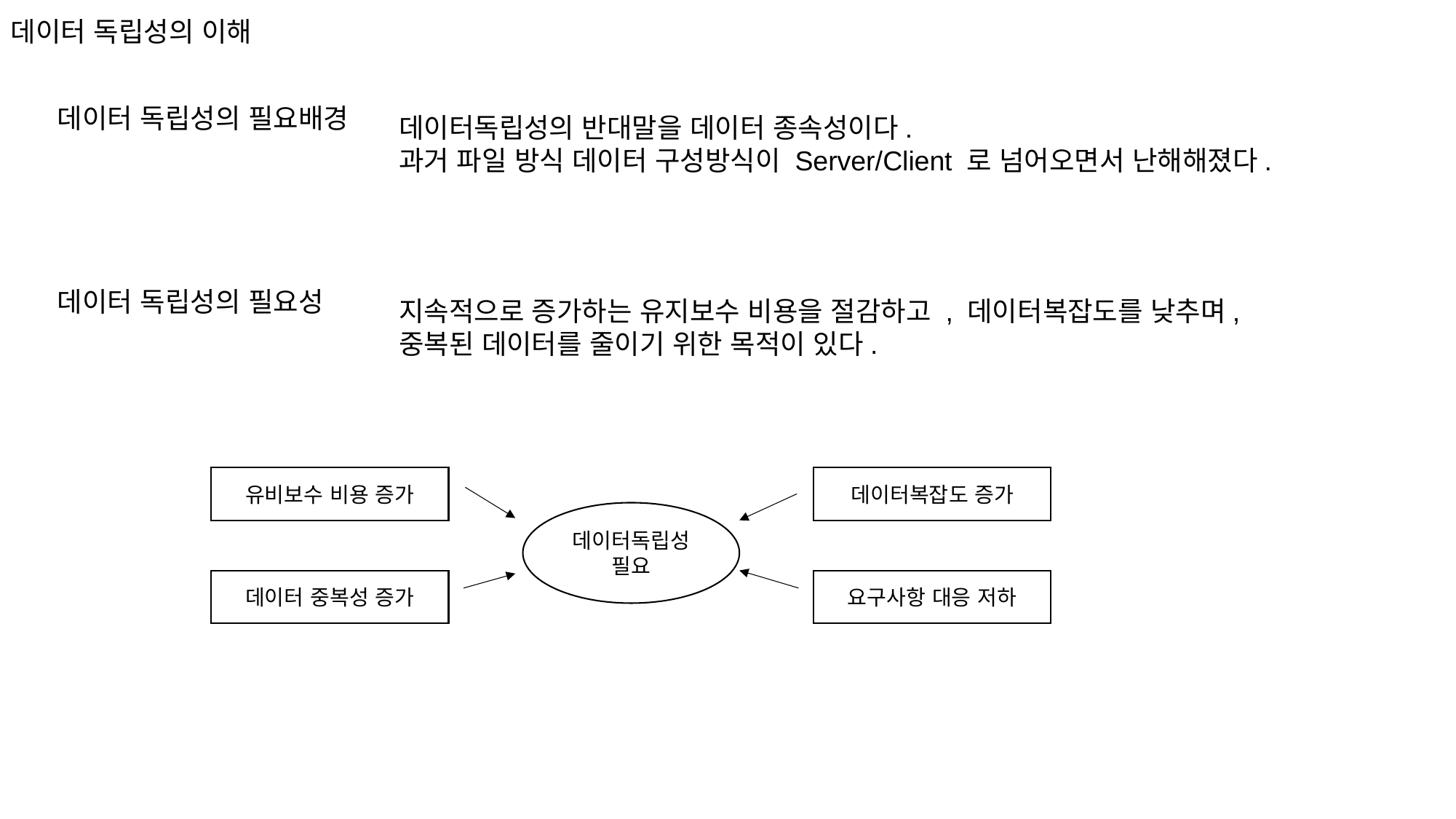

데이터 독립성의 이해
데이터 독립성의 필요배경
데이터독립성의 반대말을 데이터 종속성이다.
과거 파일 방식 데이터 구성방식이 Server/Client 로 넘어오면서 난해해졌다.
데이터 독립성의 필요성
지속적으로 증가하는 유지보수 비용을 절감하고 , 데이터복잡도를 낮추며,
중복된 데이터를 줄이기 위한 목적이 있다.
유비보수 비용 증가
데이터복잡도 증가
데이터독립성
필요
데이터 중복성 증가
요구사항 대응 저하